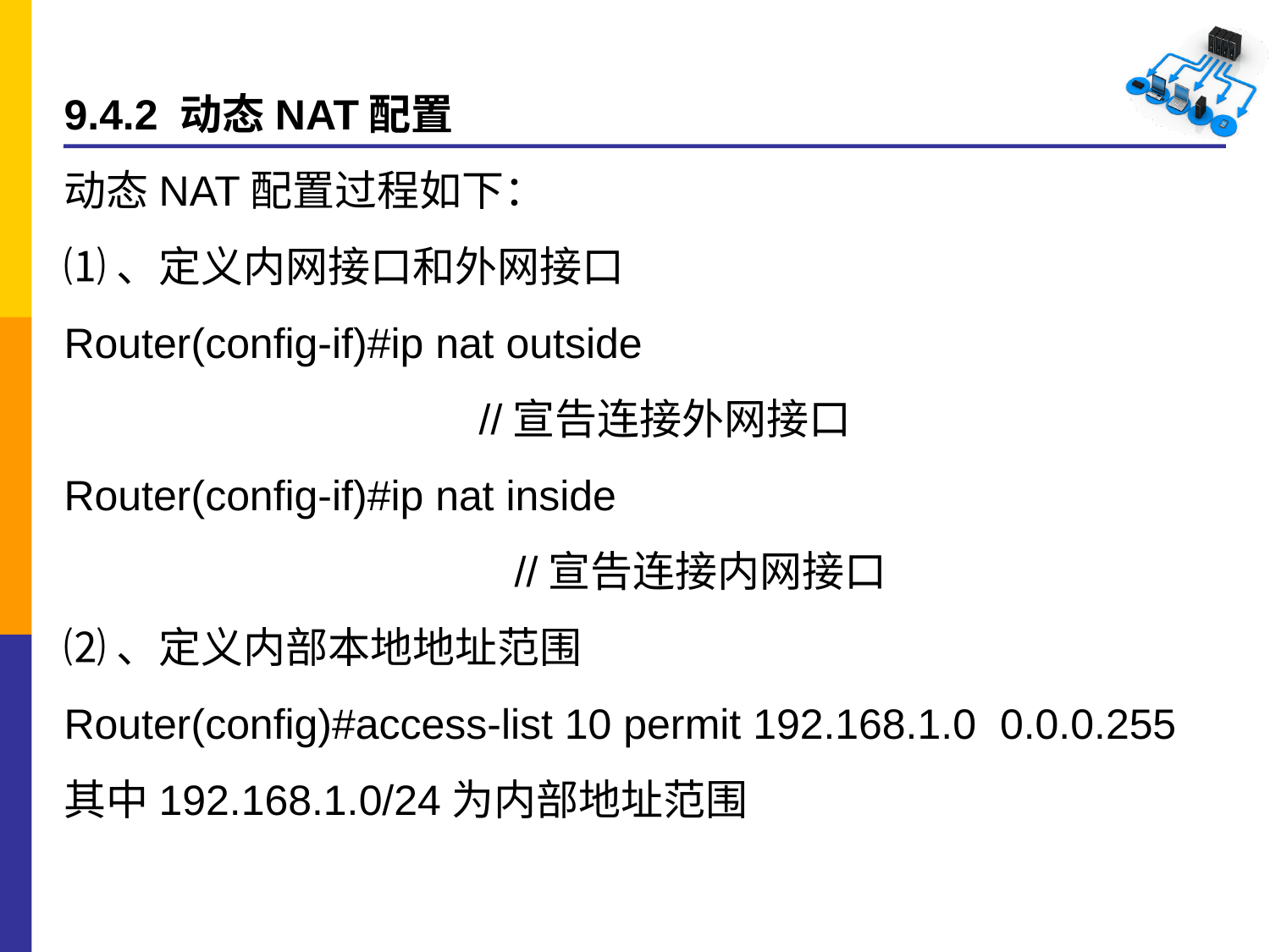

9.4.2 动态NAT配置
动态NAT配置过程如下：
⑴、定义内网接口和外网接口
Router(config-if)#ip nat outside
                                   //宣告连接外网接口
Router(config-if)#ip nat inside
                                      //宣告连接内网接口
⑵、定义内部本地地址范围
Router(config)#access-list 10 permit 192.168.1.0  0.0.0.255
其中192.168.1.0/24为内部地址范围